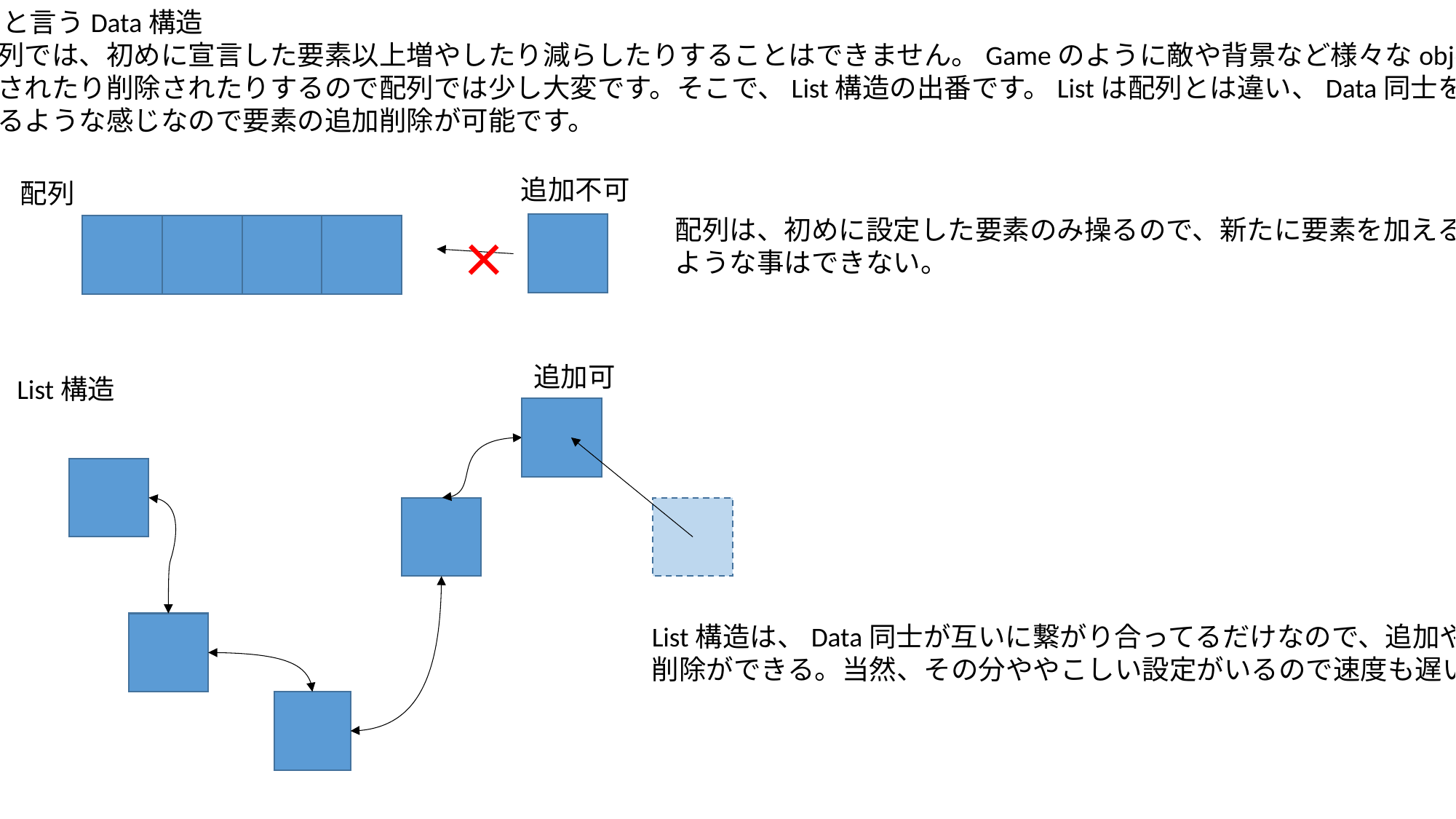

・Listと言うData構造
　配列では、初めに宣言した要素以上増やしたり減らしたりすることはできません。Gameのように敵や背景など様々なobjectが
追加されたり削除されたりするので配列では少し大変です。そこで、List構造の出番です。Listは配列とは違い、Data同士を繋い
でいるような感じなので要素の追加削除が可能です。
追加不可
配列
×
配列は、初めに設定した要素のみ操るので、新たに要素を加える
ような事はできない。

追加可
List構造

List構造は、Data同士が互いに繋がり合ってるだけなので、追加や
削除ができる。当然、その分ややこしい設定がいるので速度も遅い